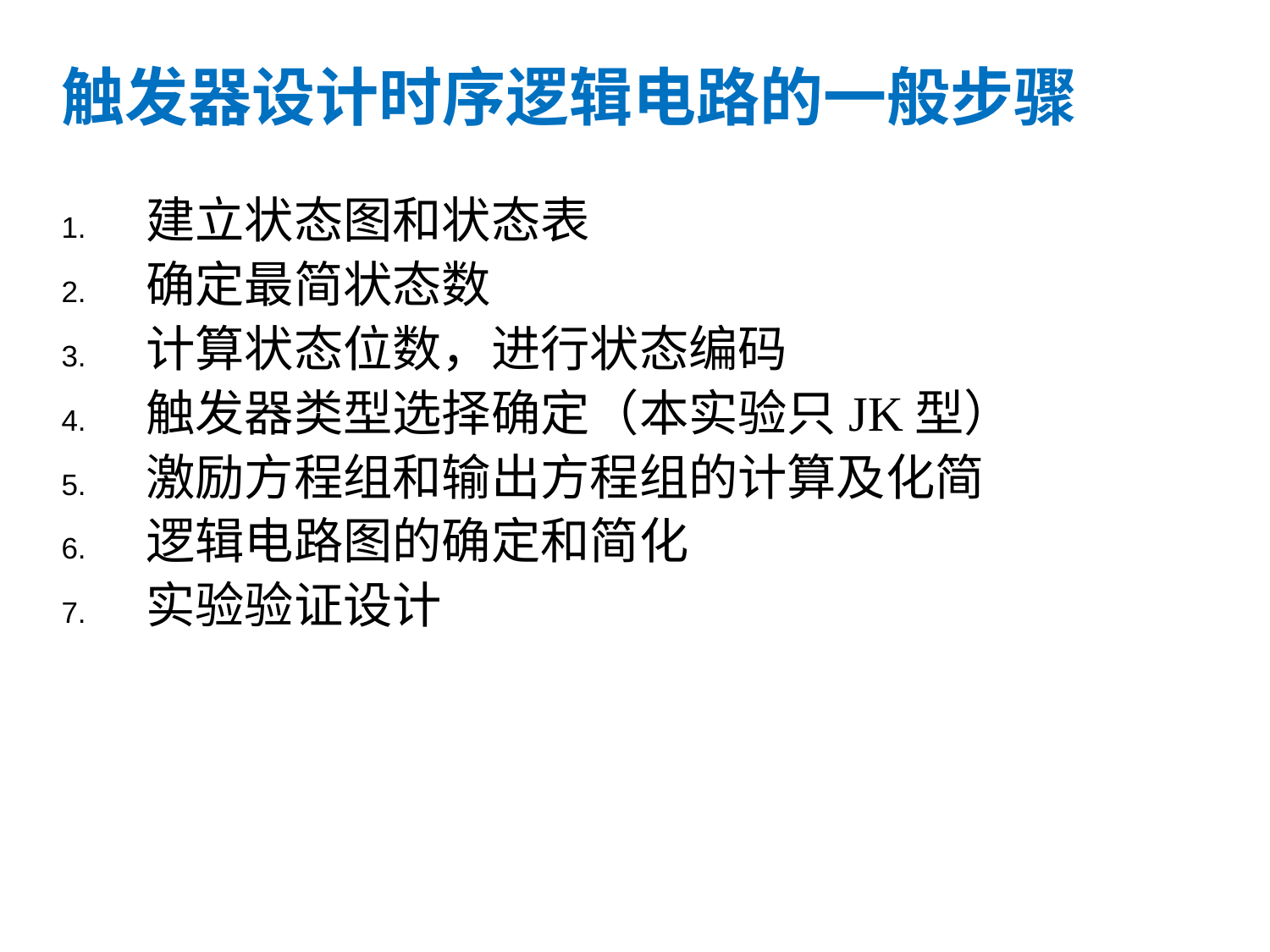

# 触发器设计时序逻辑电路的一般步骤
建立状态图和状态表
确定最简状态数
计算状态位数，进行状态编码
触发器类型选择确定（本实验只JK型）
激励方程组和输出方程组的计算及化简
逻辑电路图的确定和简化
实验验证设计